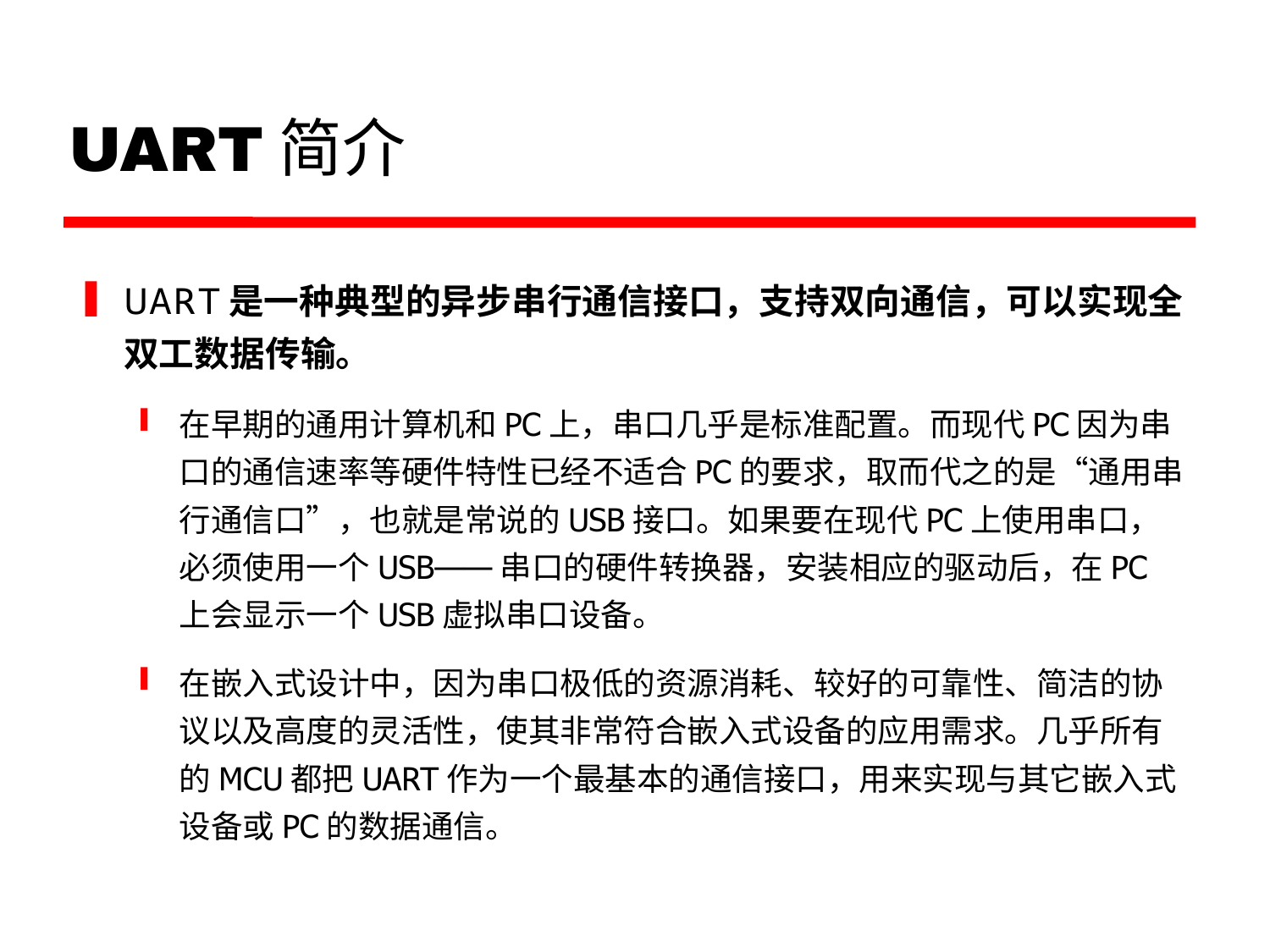

# UART简介
UART是一种典型的异步串行通信接口，支持双向通信，可以实现全双工数据传输。
在早期的通用计算机和PC上，串口几乎是标准配置。而现代PC因为串口的通信速率等硬件特性已经不适合PC的要求，取而代之的是“通用串行通信口”，也就是常说的USB接口。如果要在现代PC上使用串口，必须使用一个USB——串口的硬件转换器，安装相应的驱动后，在PC上会显示一个USB虚拟串口设备。
在嵌入式设计中，因为串口极低的资源消耗、较好的可靠性、简洁的协议以及高度的灵活性，使其非常符合嵌入式设备的应用需求。几乎所有的MCU都把UART作为一个最基本的通信接口，用来实现与其它嵌入式设备或PC的数据通信。